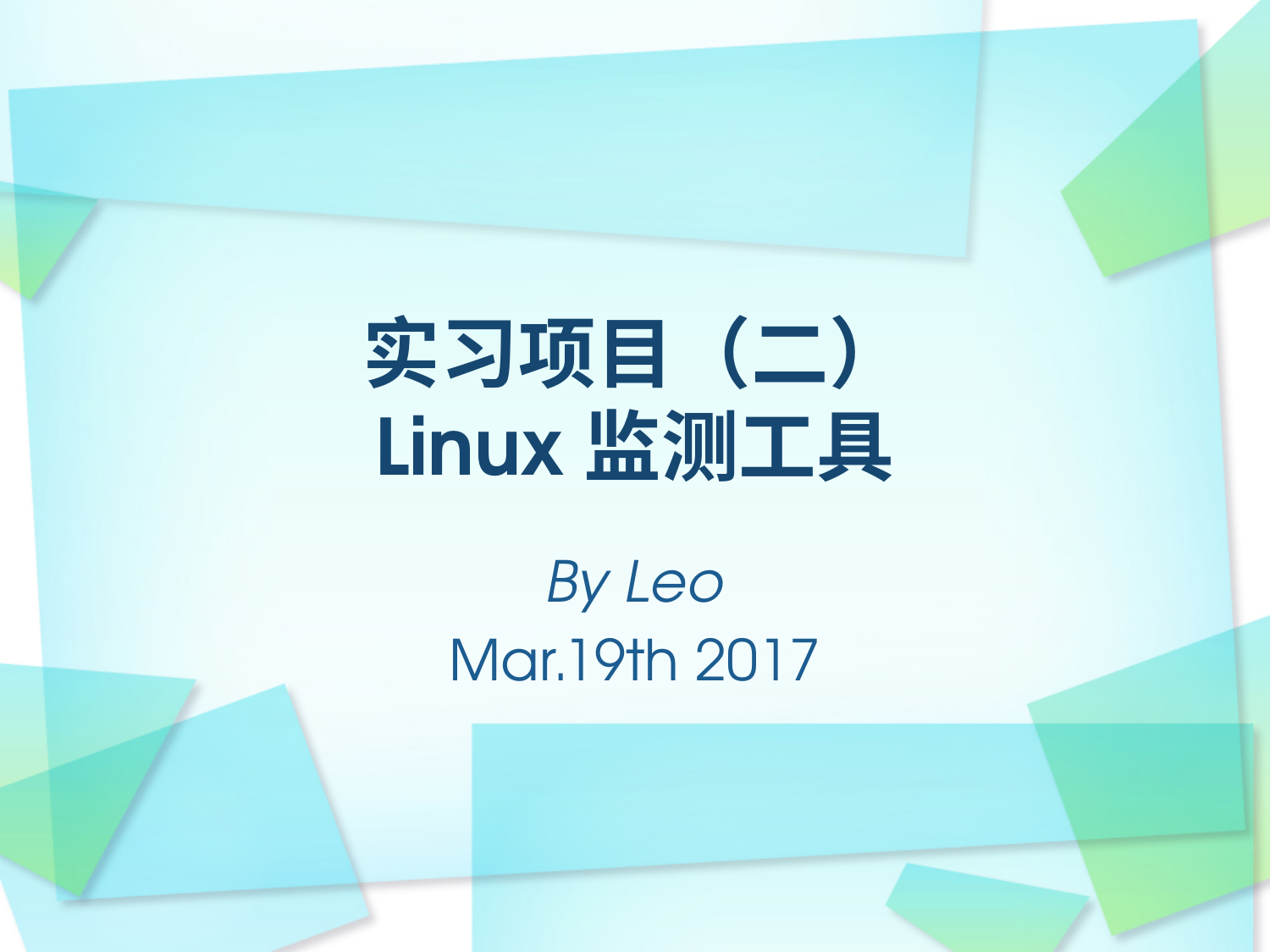

# 实习项目（二） Linux监测工具
By Leo
Mar.19th 2017